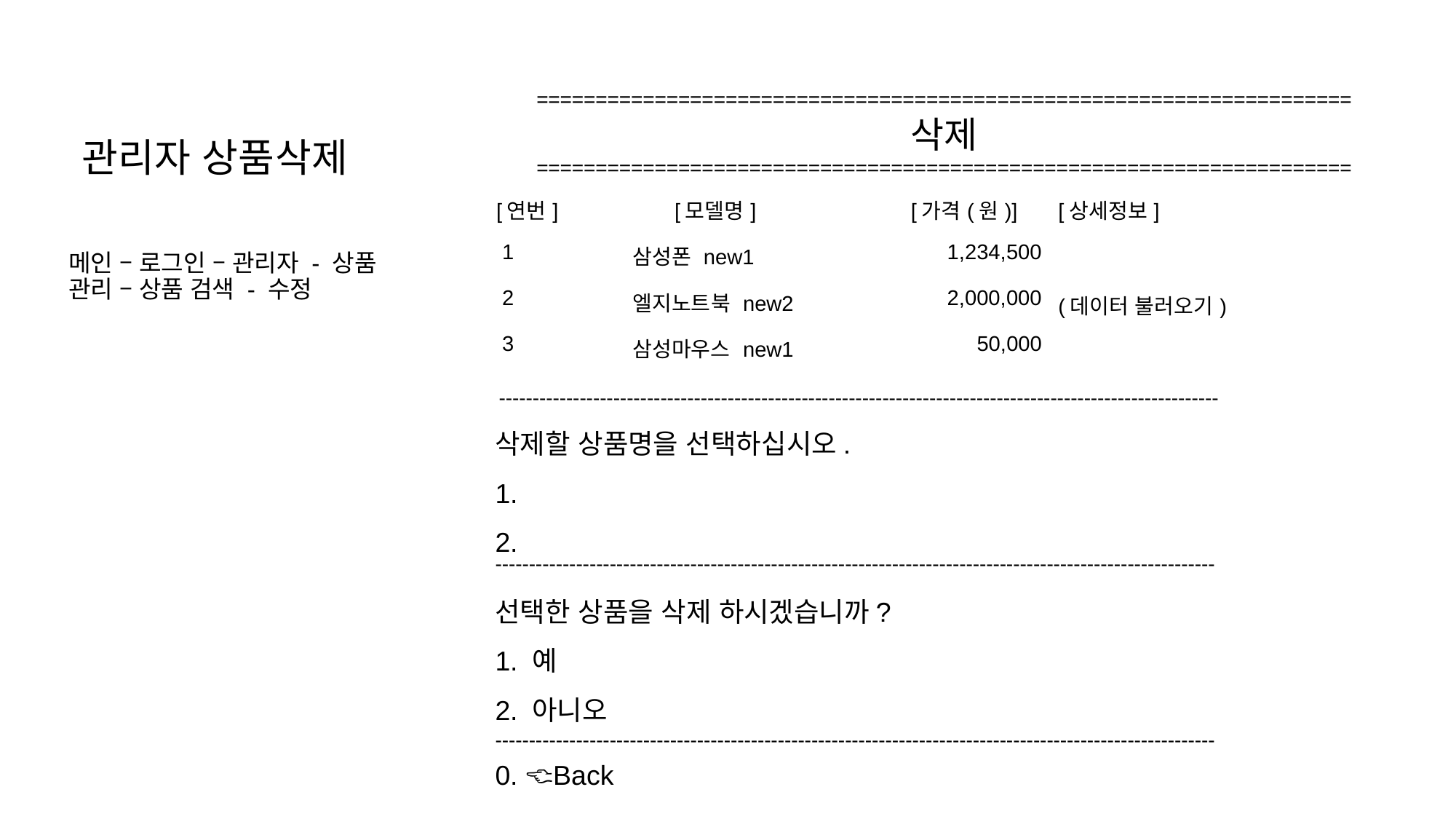

=====================================================================
삭제
=====================================================================
관리자 상품삭제
| [연번] | [모델명] | [가격(원)] | [상세정보] |
| --- | --- | --- | --- |
| 1 | 삼성폰 new1 | 1,234,500 | (데이터 불러오기) |
| 2 | 엘지노트북 new2 | 2,000,000 |  |
| 3 | 삼성마우스 new1 | 50,000 |  |
메인 – 로그인 – 관리자 - 상품 관리 – 상품 검색 - 수정
-----------------------------------------------------------------------------------------------------------
삭제할 상품명을 선택하십시오.
1.
2.
-----------------------------------------------------------------------------------------------------------
선택한 상품을 삭제 하시겠습니까?
1. 예
2. 아니오
-----------------------------------------------------------------------------------------------------------
0. 👈Back